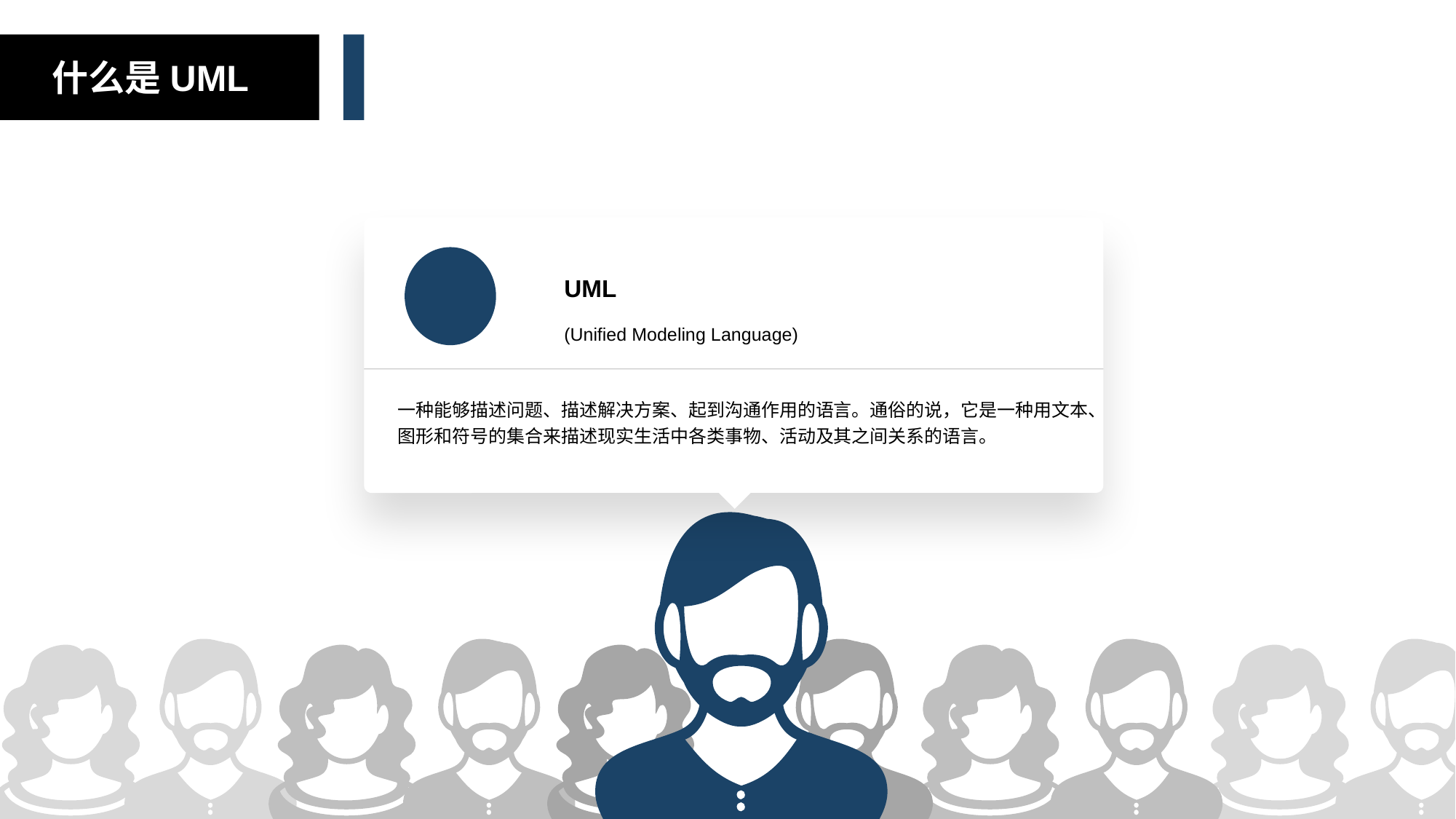

什么是UML

UML
(Unified Modeling Language)

一种能够描述问题、描述解决方案、起到沟通作用的语言。通俗的说，它是一种用文本、图形和符号的集合来描述现实生活中各类事物、活动及其之间关系的语言。